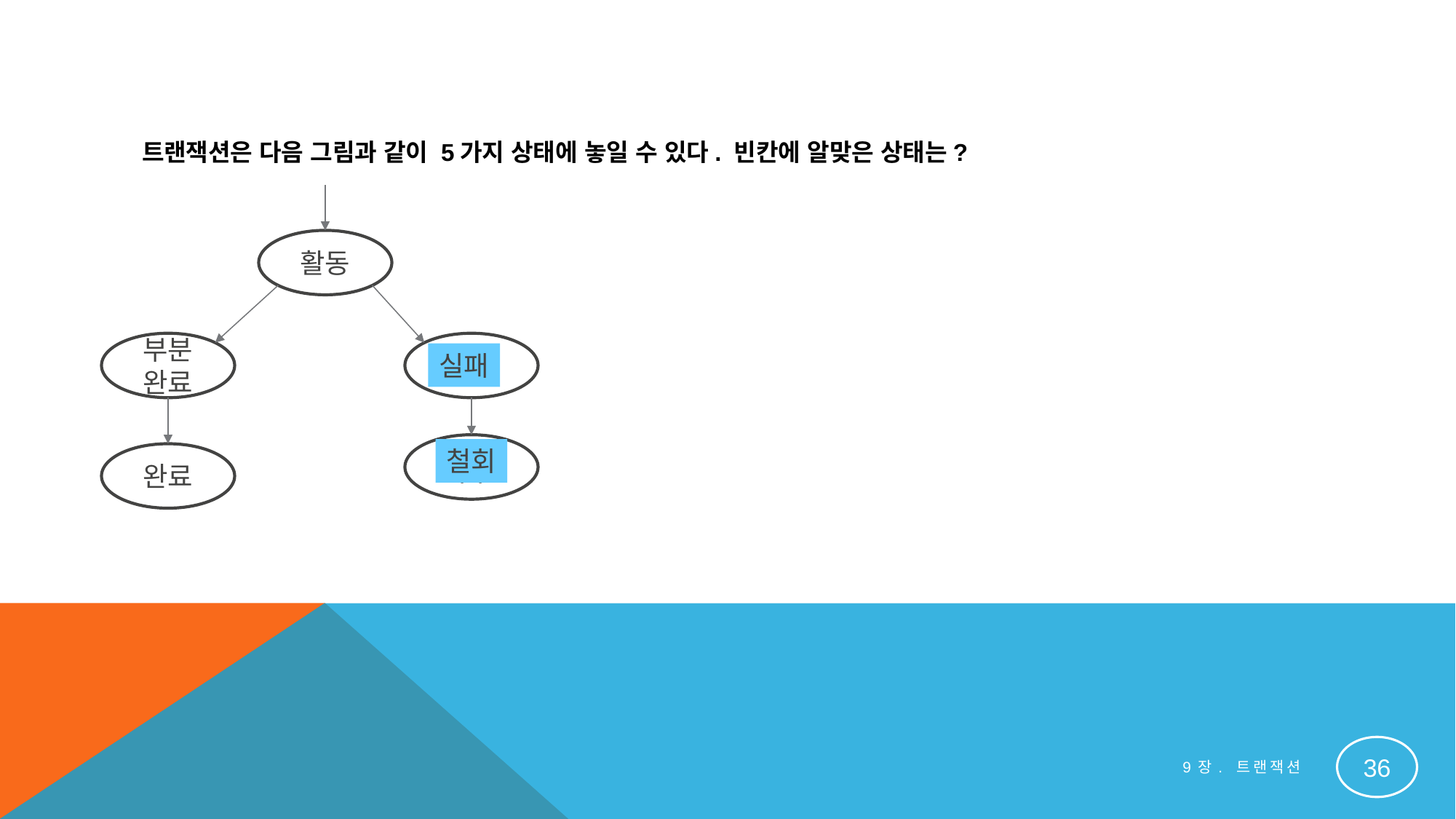

#
트랜잭션은 다음 그림과 같이 5가지 상태에 놓일 수 있다. 빈칸에 알맞은 상태는?

활동
부분완료
(1)
실패
(2)
철회
완료
36
9장. 트랜잭션